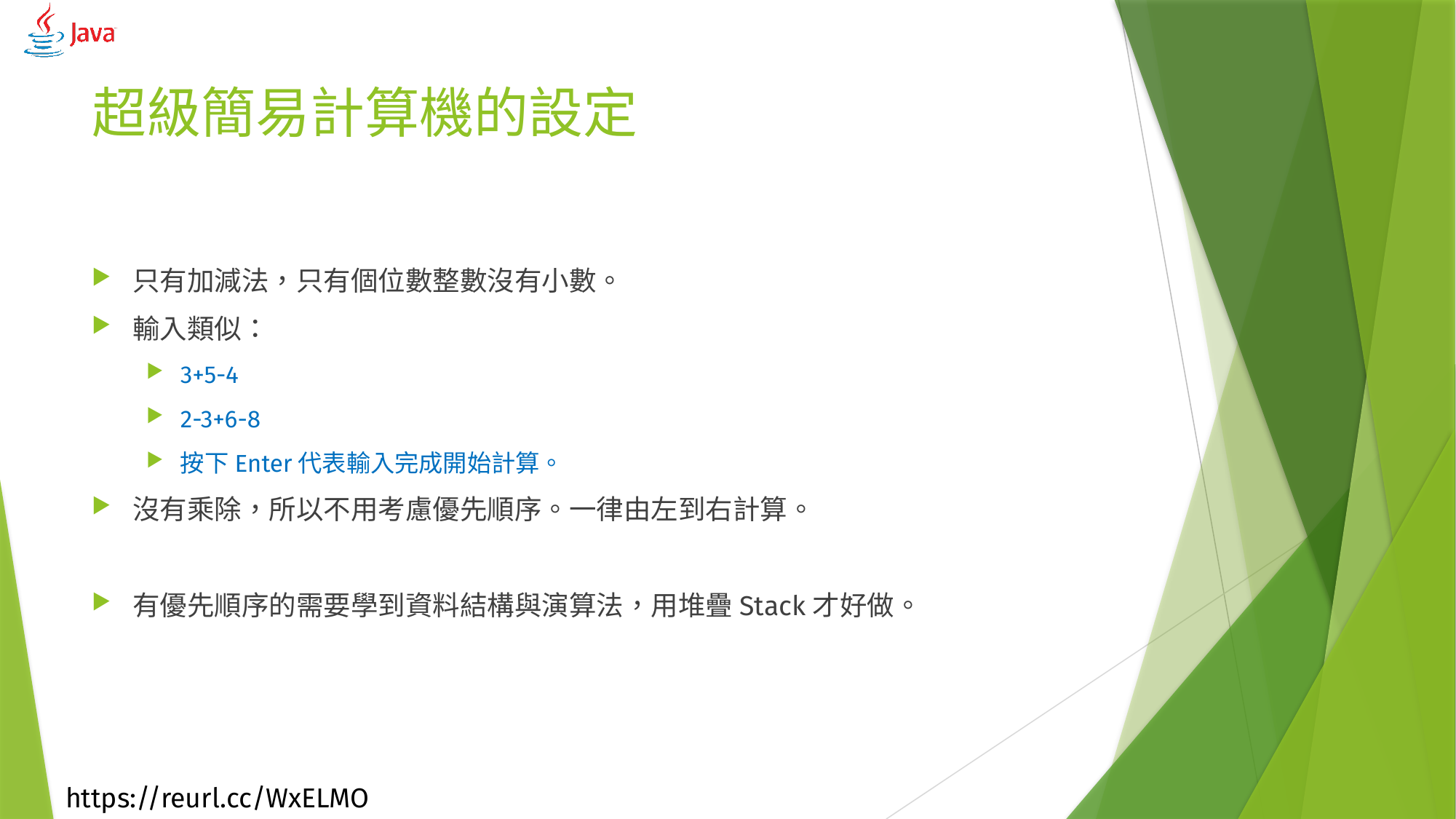

# 超級簡易計算機的設定
只有加減法，只有個位數整數沒有小數。
輸入類似：
3+5-4
2-3+6-8
按下Enter代表輸入完成開始計算。
沒有乘除，所以不用考慮優先順序。一律由左到右計算。

有優先順序的需要學到資料結構與演算法，用堆疊Stack才好做。